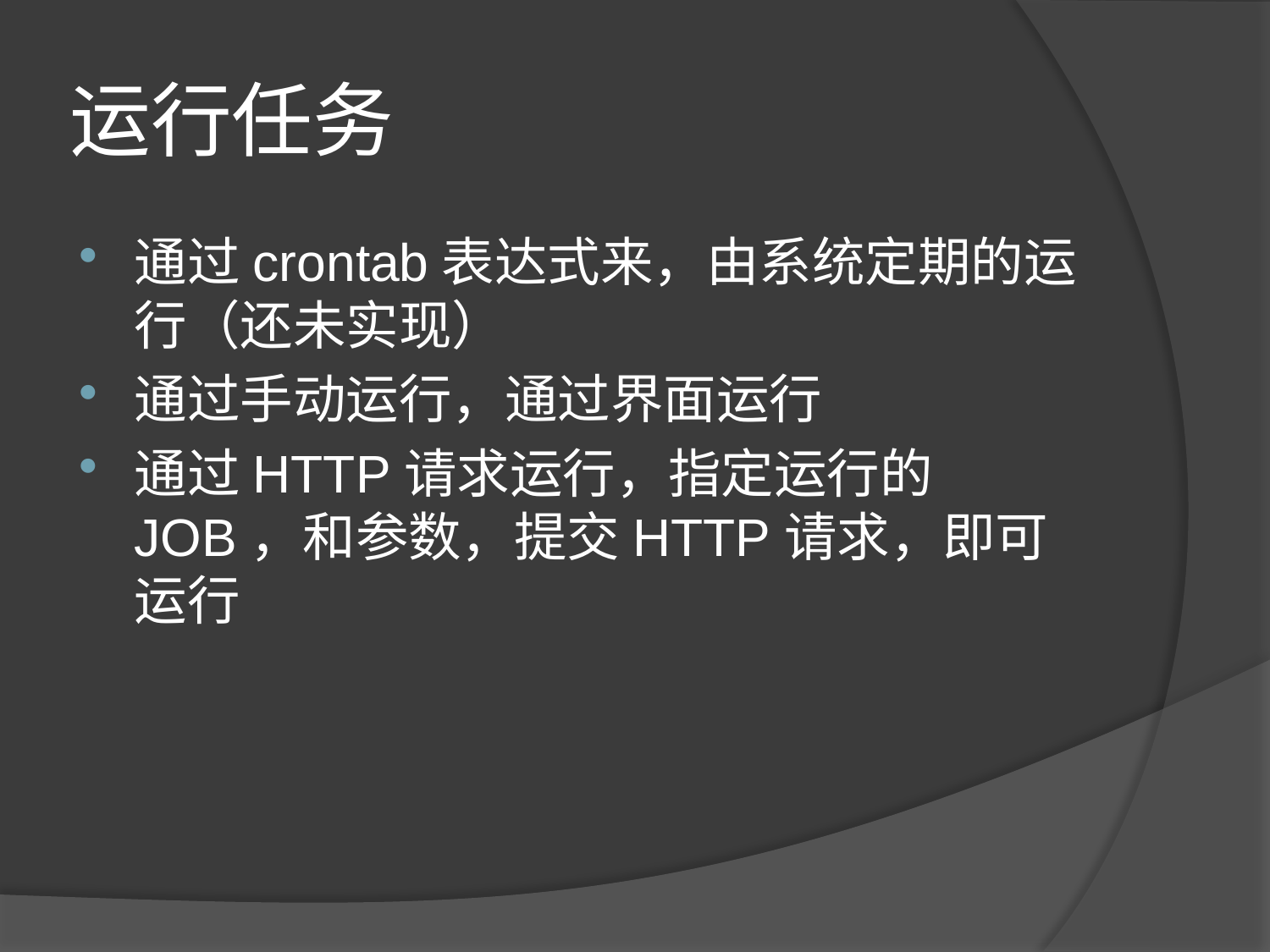

# 运行任务
通过crontab表达式来，由系统定期的运行（还未实现）
通过手动运行，通过界面运行
通过HTTP请求运行，指定运行的JOB，和参数，提交HTTP请求，即可运行